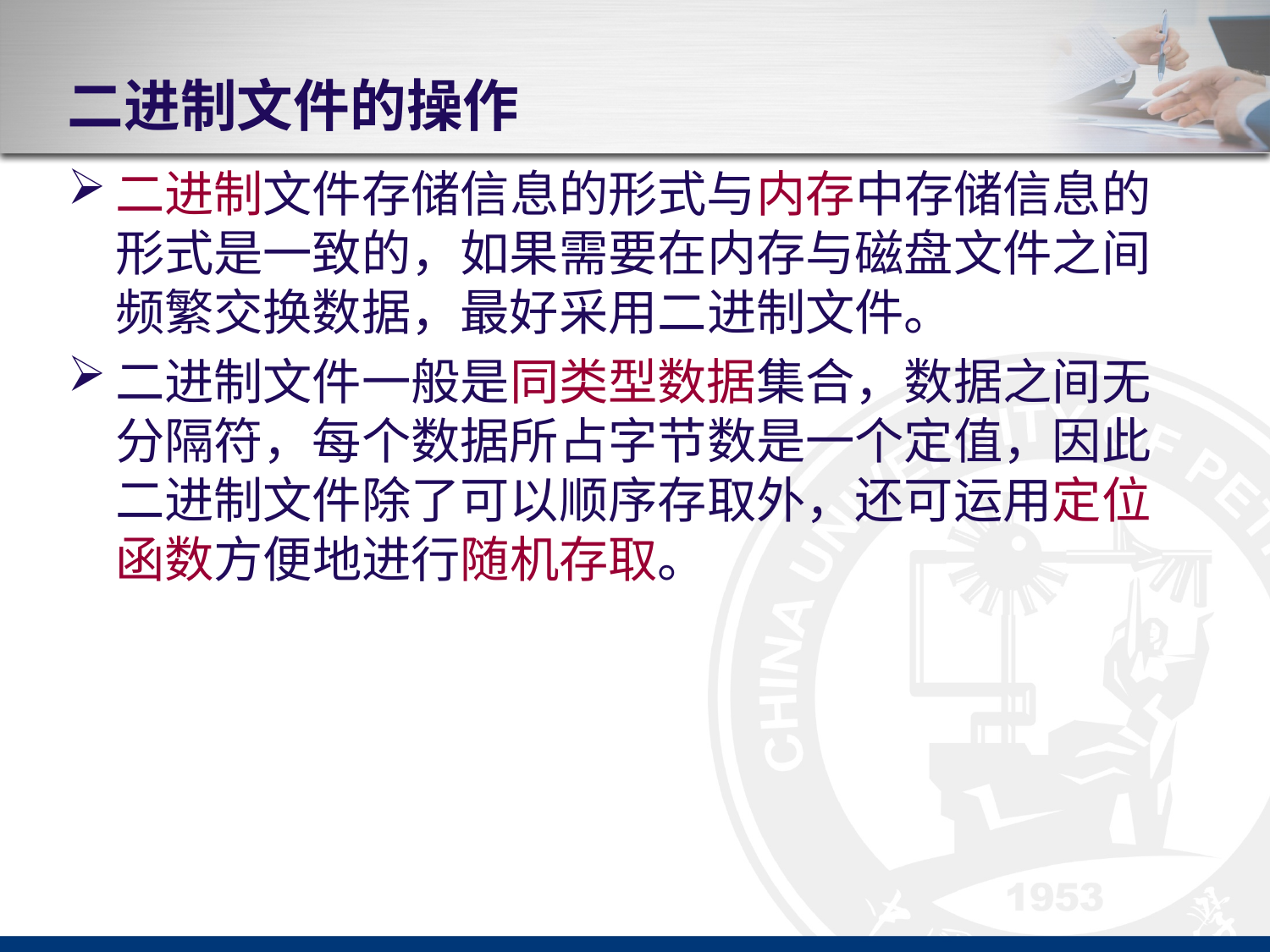

# 二进制文件的操作
二进制文件存储信息的形式与内存中存储信息的形式是一致的，如果需要在内存与磁盘文件之间频繁交换数据，最好采用二进制文件。
二进制文件一般是同类型数据集合，数据之间无分隔符，每个数据所占字节数是一个定值，因此二进制文件除了可以顺序存取外，还可运用定位函数方便地进行随机存取。